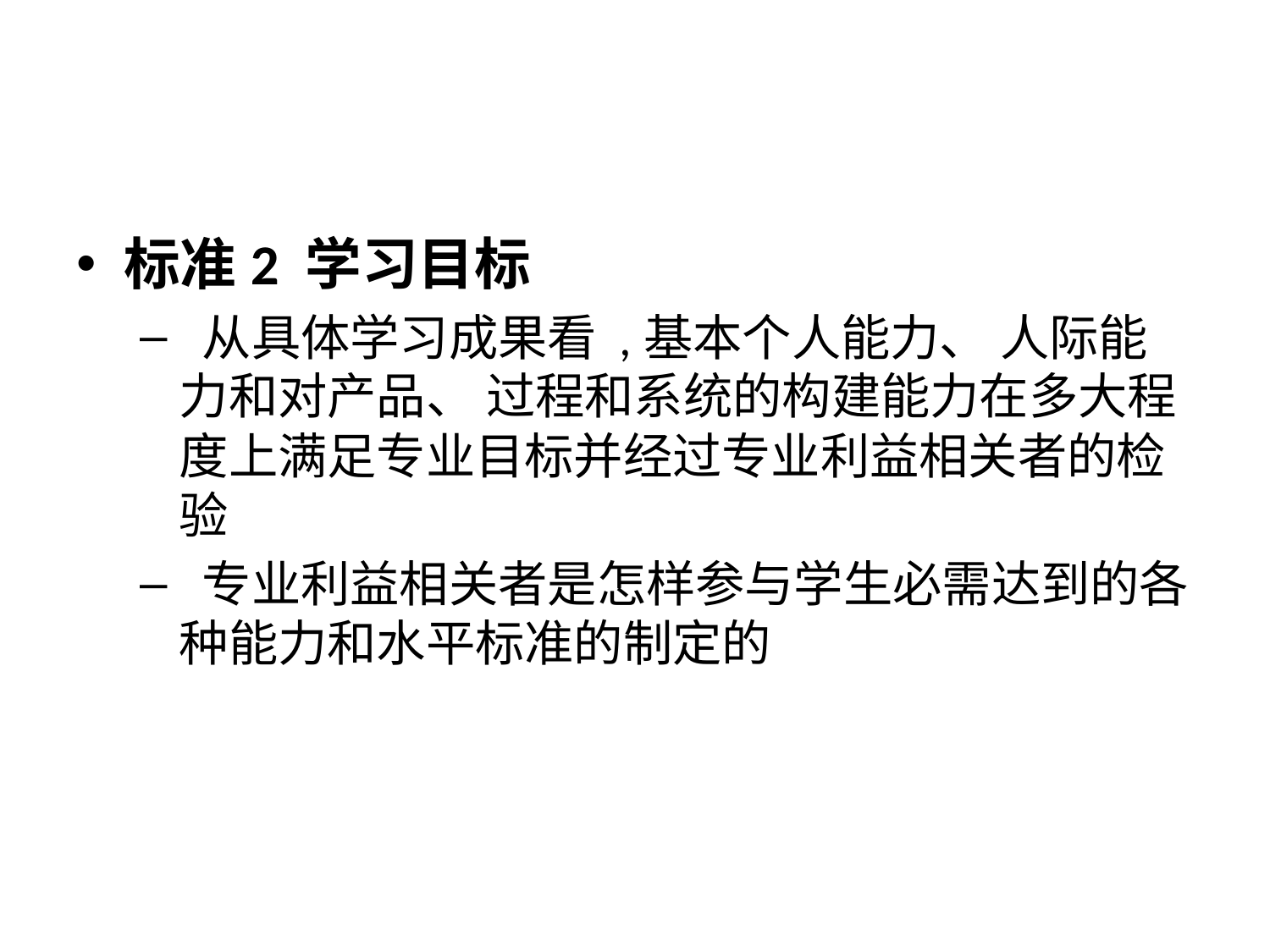

#
标准2 学习目标
 从具体学习成果看 ,基本个人能力、 人际能力和对产品、 过程和系统的构建能力在多大程度上满足专业目标并经过专业利益相关者的检验
 专业利益相关者是怎样参与学生必需达到的各种能力和水平标准的制定的